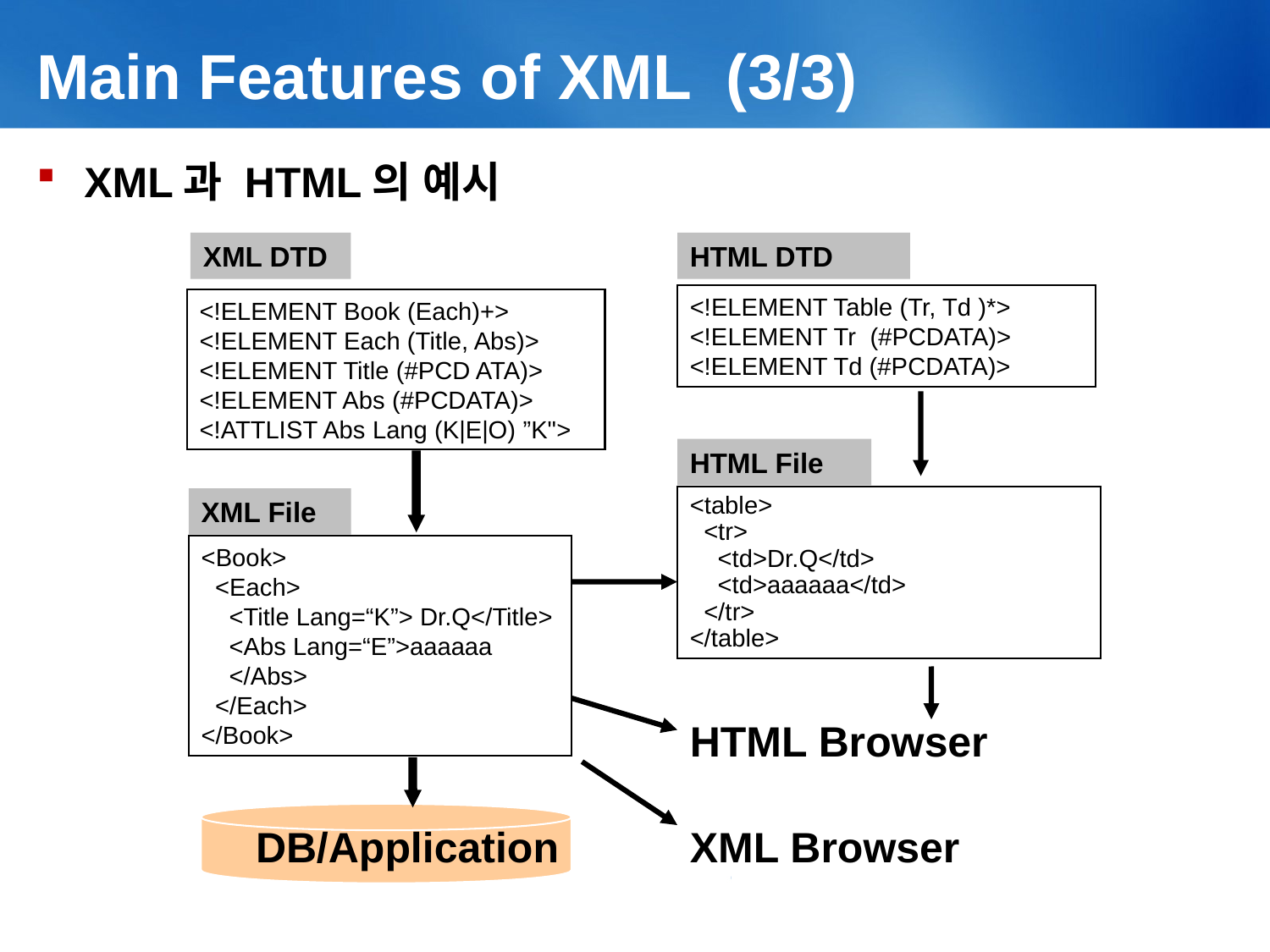

# Main Features of XML  (3/3)
XML과 HTML의 예시
XML DTD
HTML DTD
<!ELEMENT Table (Tr, Td )*>
<!ELEMENT Tr  (#PCDATA)>
<!ELEMENT Td (#PCDATA)>
<!ELEMENT Book (Each)+>
<!ELEMENT Each (Title, Abs)>
<!ELEMENT Title (#PCD ATA)>
<!ELEMENT Abs (#PCDATA)>
<!ATTLIST Abs Lang (K|E|O) ”K">

HTML File

<table>
  <tr>
    <td>Dr.Q</td>
    <td>aaaaaa</td>
  </tr>
</table>
XML File
<Book>
  <Each>
    <Title Lang=“K”> Dr.Q</Title>
    <Abs Lang=“E”>aaaaaa
    </Abs>
  </Each>
</Book>

HTML Browser

DB/Application
XML Browser